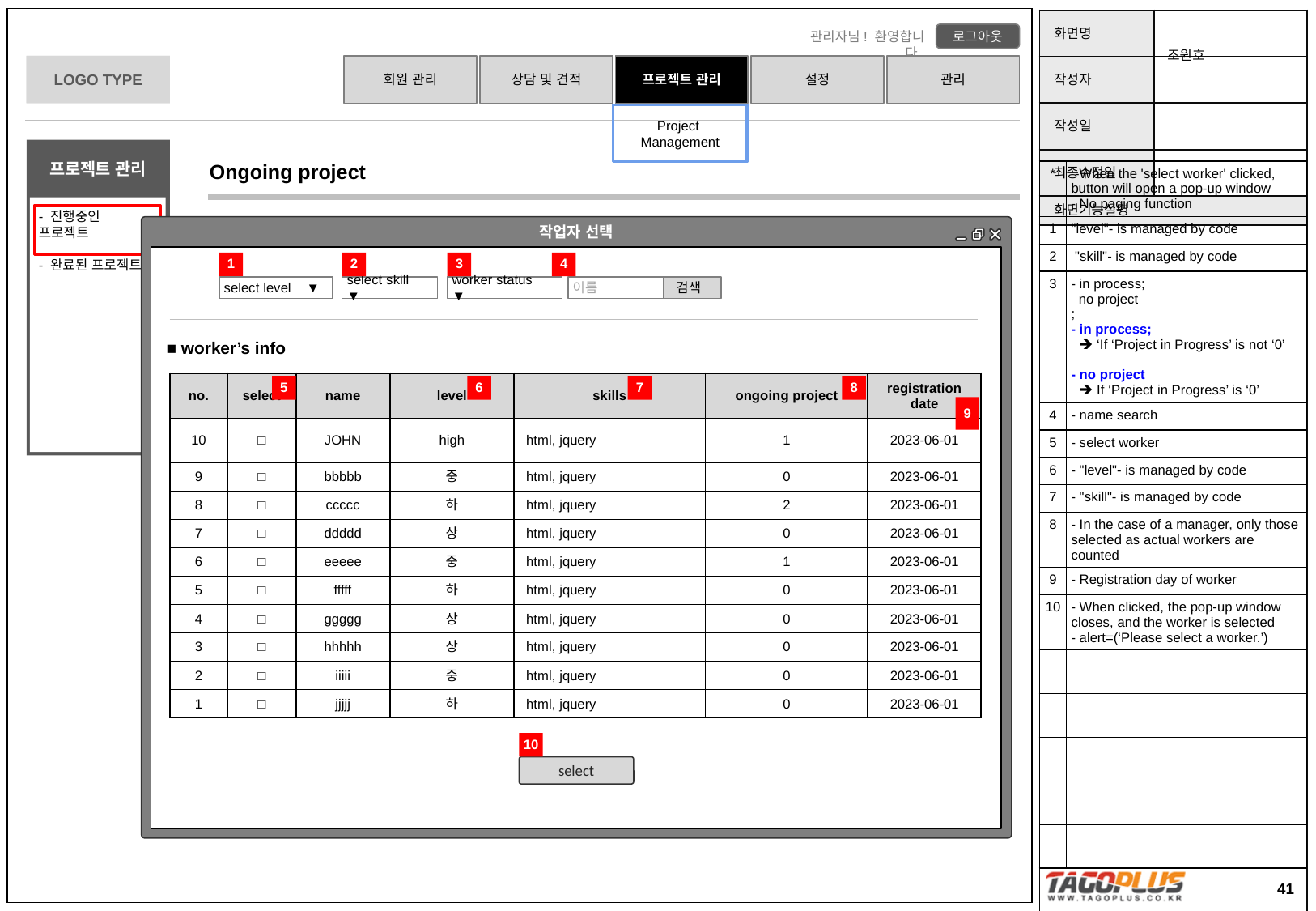

Project
Management
Ongoing project
| \* | -When the 'select worker' clicked, button will open a pop-up window - No paging function |
| --- | --- |
| 1 | "level"- is managed by code |
| 2 | "skill"- is managed by code |
| 3 | - in process; no project ; - in process; 🡺 ‘If ‘Project in Progress’ is not ‘0’ - no project 🡺 If ‘Project in Progress’ is ‘0’ |
| 4 | - name search |
| 5 | - select worker |
| 6 | - "level"- is managed by code |
| 7 | - "skill"- is managed by code |
| 8 | - In the case of a manager, only those selected as actual workers are counted |
| 9 | - Registration day of worker |
| 10 | - When clicked, the pop-up window closes, and the worker is selected - alert=(‘Please select a worker.’) |
|  |  |
|  |  |
|  |  |
|  |  |
|  |  |

작업자 선택

1
2
3
4
worker status ▼
select level    ▼
select skill ▼
이름
검색
■ worker’s info
| no. | select | name | level | skills | ongoing project | registration date |
| --- | --- | --- | --- | --- | --- | --- |
| 10 | □ | JOHN | high | html, jquery | 1 | 2023-06-01 |
| 9 | □ | bbbbb | 중 | html, jquery | 0 | 2023-06-01 |
| 8 | □ | ccccc | 하 | html, jquery | 2 | 2023-06-01 |
| 7 | □ | ddddd | 상 | html, jquery | 0 | 2023-06-01 |
| 6 | □ | eeeee | 중 | html, jquery | 1 | 2023-06-01 |
| 5 | □ | fffff | 하 | html, jquery | 0 | 2023-06-01 |
| 4 | □ | ggggg | 상 | html, jquery | 0 | 2023-06-01 |
| 3 | □ | hhhhh | 상 | html, jquery | 0 | 2023-06-01 |
| 2 | □ | iiiii | 중 | html, jquery | 0 | 2023-06-01 |
| 1 | □ | jjjjj | 하 | html, jquery | 0 | 2023-06-01 |
5
6
7
8
9
10
select